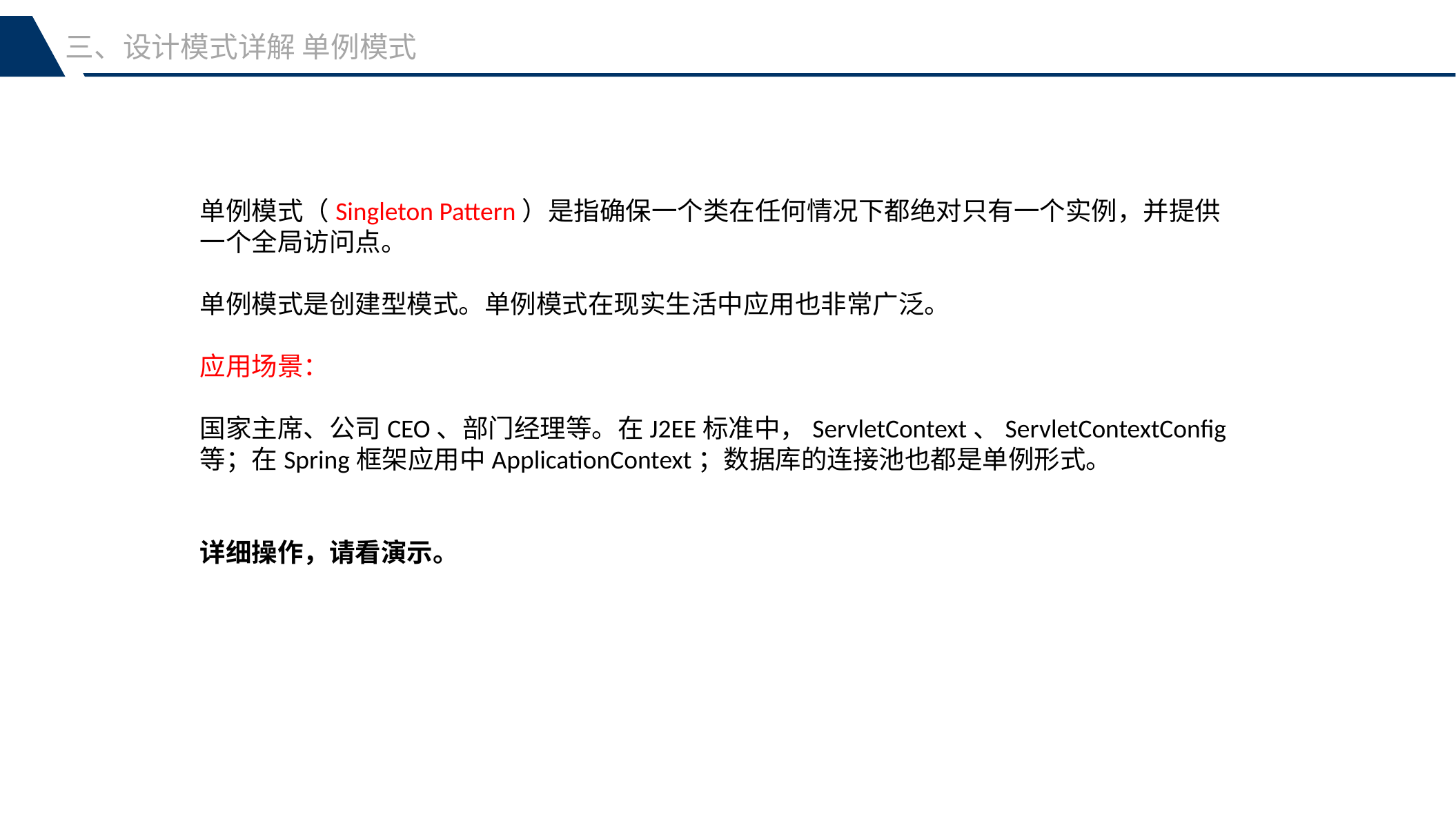

三、设计模式详解 单例模式

单例模式（Singleton Pattern）是指确保一个类在任何情况下都绝对只有一个实例，并提供一个全局访问点。

单例模式是创建型模式。单例模式在现实生活中应用也非常广泛。

应用场景：

国家主席、公司CEO、部门经理等。在J2EE标准中，ServletContext、ServletContextConfig等；在Spring框架应用中ApplicationContext；数据库的连接池也都是单例形式。

详细操作，请看演示。